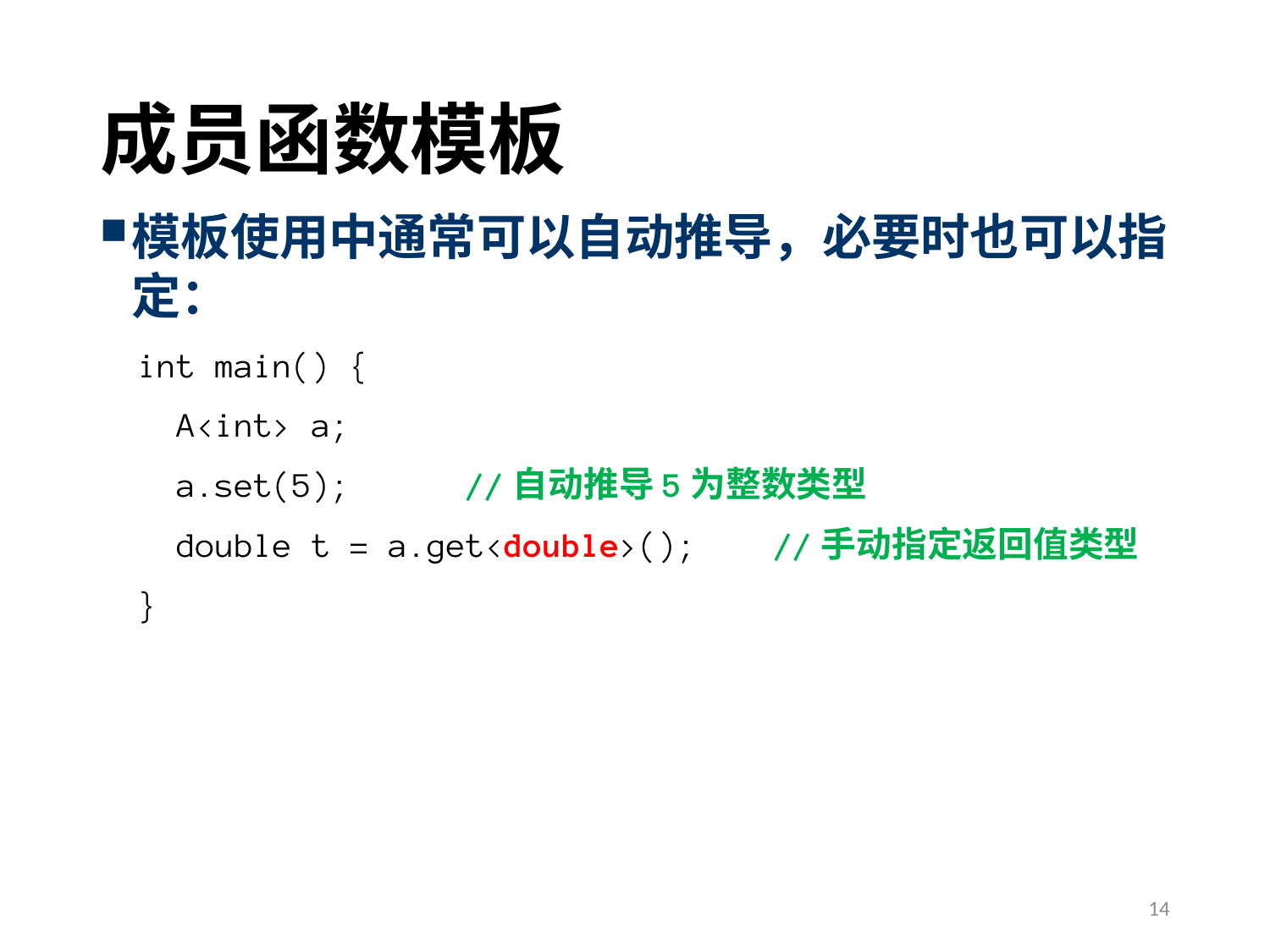

# 成员函数模板
模板使用中通常可以自动推导，必要时也可以指定：
  int main() {
    A<int> a;
    a.set(5);      //自动推导5为整数类型
    double t = a.get<double>();    //手动指定返回值类型
  }
14